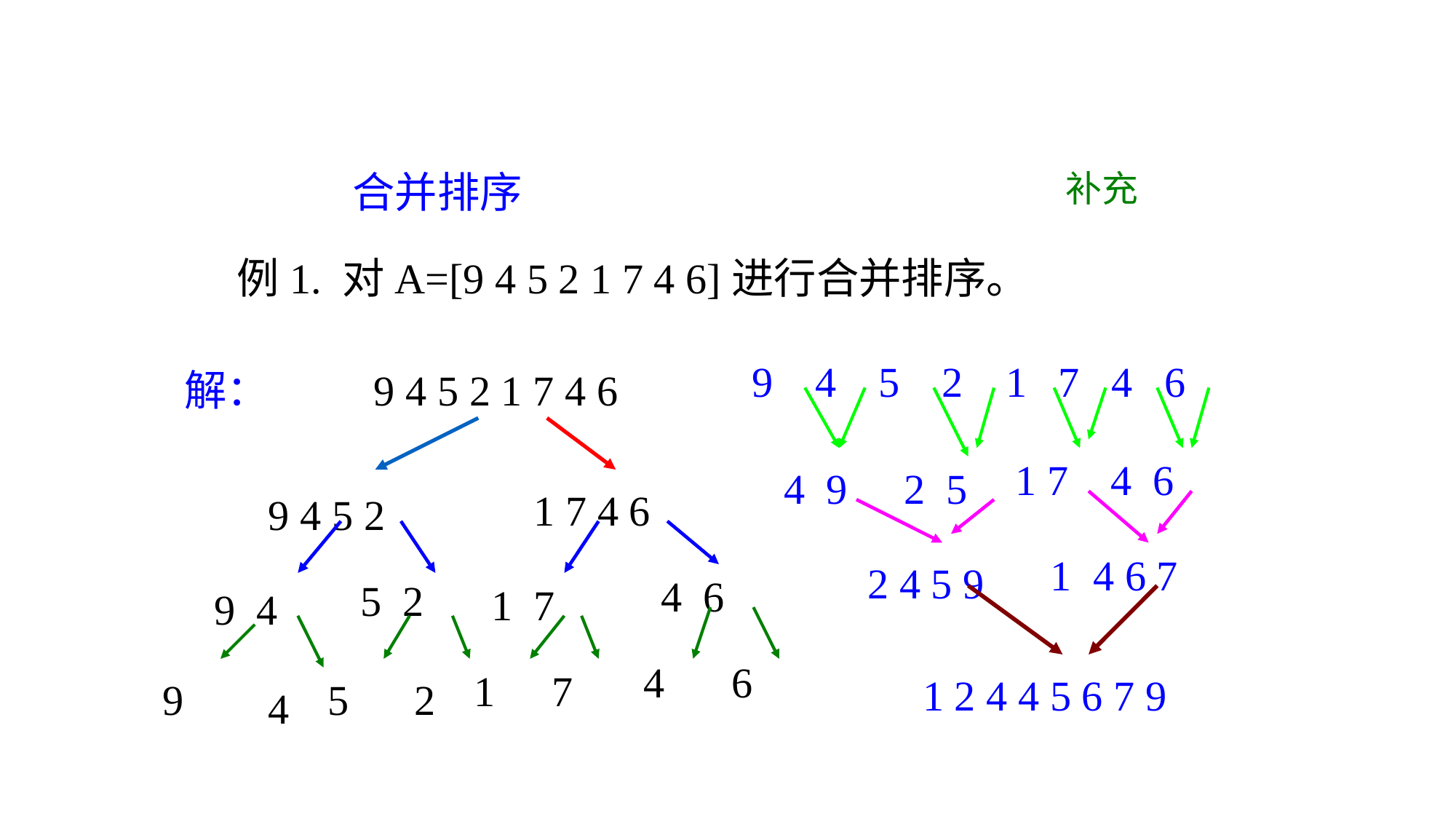

合并排序
补充
例1. 对A=[9 4 5 2 1 7 4 6]进行合并排序。
9    4    5    2    1   7   4   6
  解：          9 4 5 2 1 7 4 6

4  9

2  5

1 7

4  6

1 7 4 6
9 4 5 2

1  4 6 7

2 4 5 9

5  2
9  4

4  6
1  7

9
4

1 2 4 4 5 6 7 9

4
6

5
2

1
7